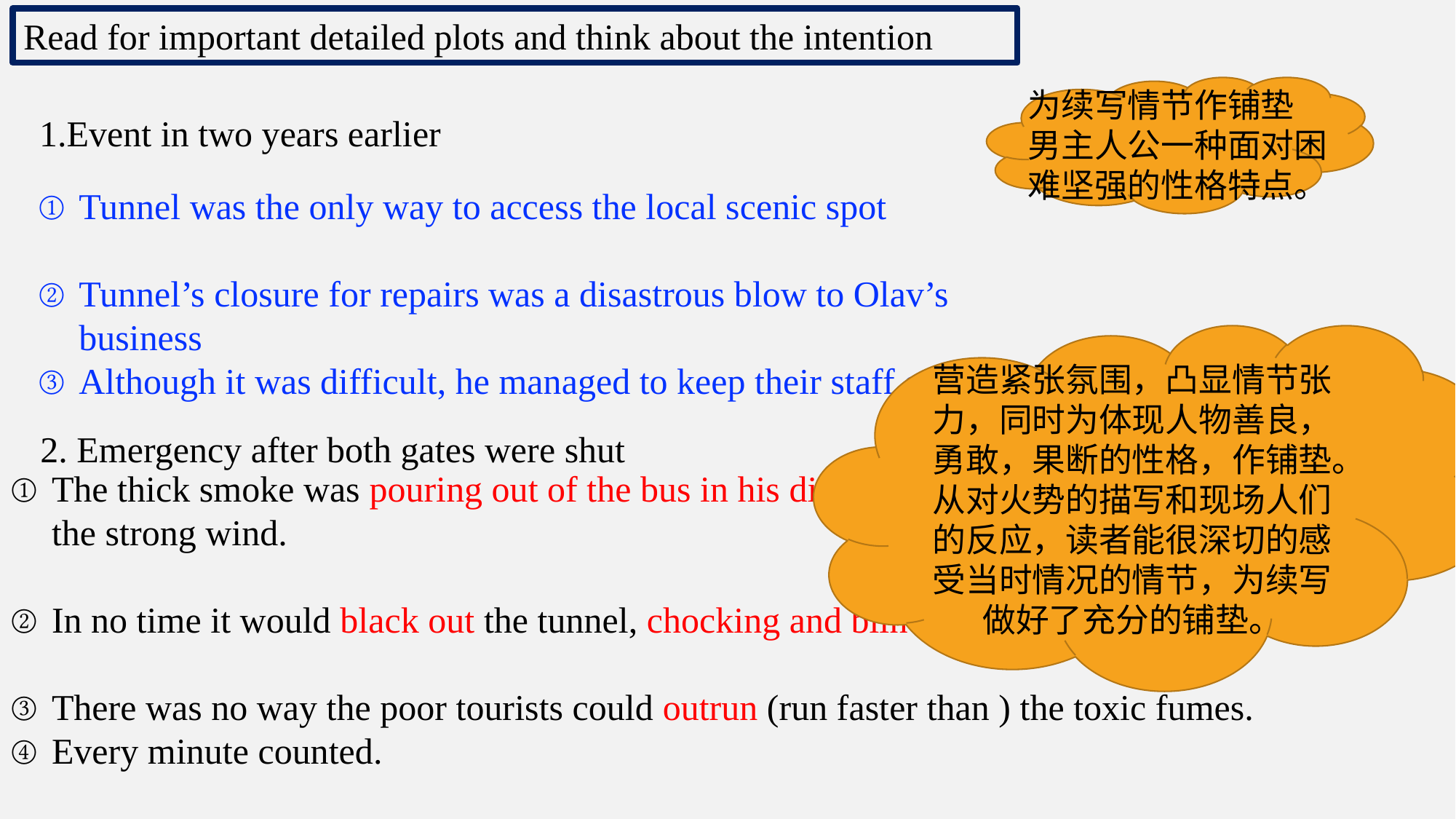

Read for important detailed plots and think about the intention

为续写情节作铺垫
男主人公一种面对困难坚强的性格特点。
1.Event in two years earlier
Tunnel was the only way to access the local scenic spot

Tunnel’s closure for repairs was a disastrous blow to Olav’s business
Although it was difficult, he managed to keep their staff on.
营造紧张氛围，凸显情节张力，同时为体现人物善良，勇敢，果断的性格，作铺垫。从对火势的描写和现场人们的反应，读者能很深切的感受当时情况的情节，为续写做好了充分的铺垫。
2. Emergency after both gates were shut
The thick smoke was pouring out of the bus in his direction under the influence of  the strong wind.

In no time it would black out the tunnel, chocking and blinding anyone inside it.

There was no way the poor tourists could outrun (run faster than ) the toxic fumes.
Every minute counted.